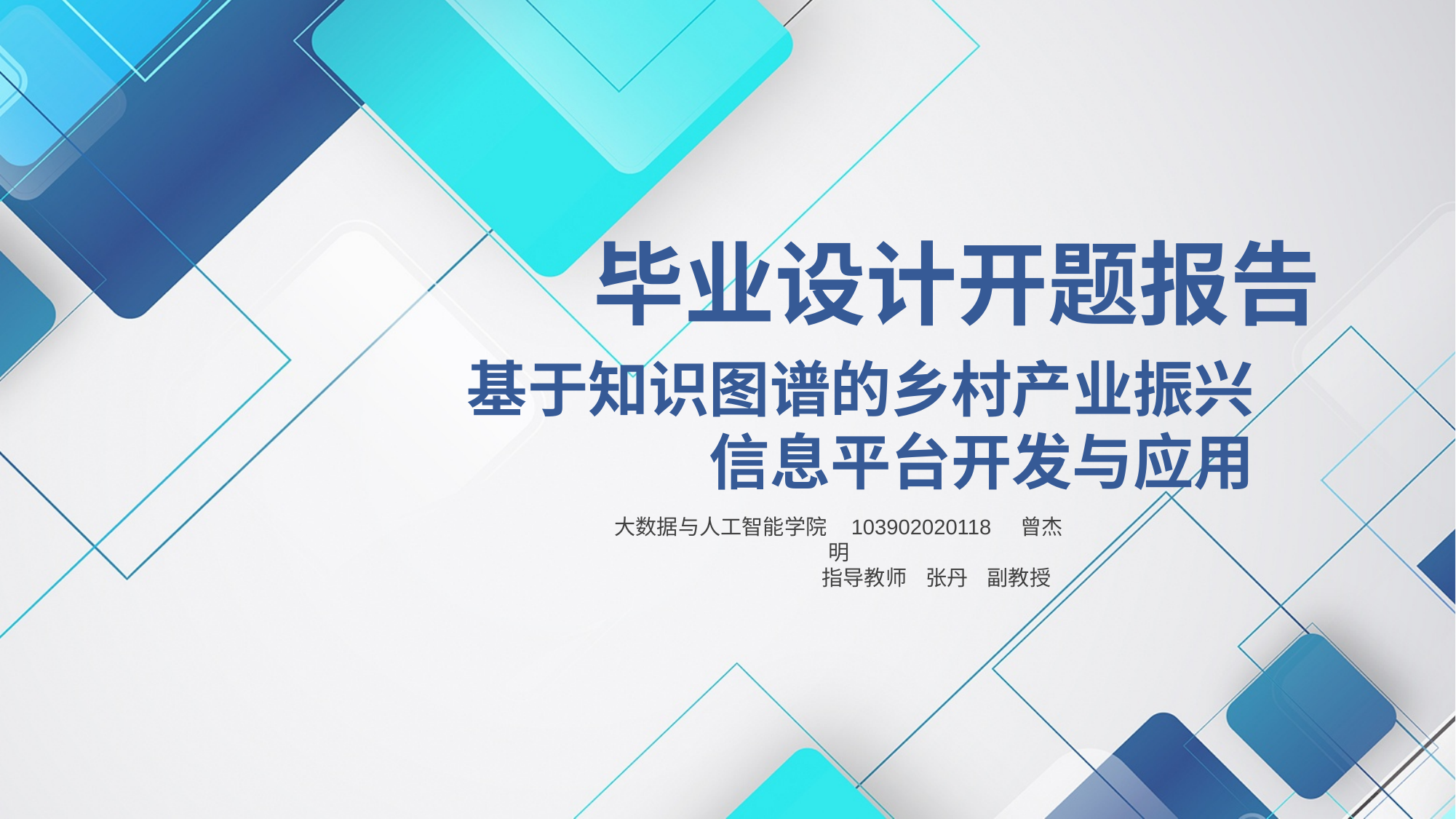

毕业设计开题报告
基于知识图谱的乡村产业振兴信息平台开发与应用
大数据与人工智能学院    103902020118    曾杰明
指导教师    张丹    副教授